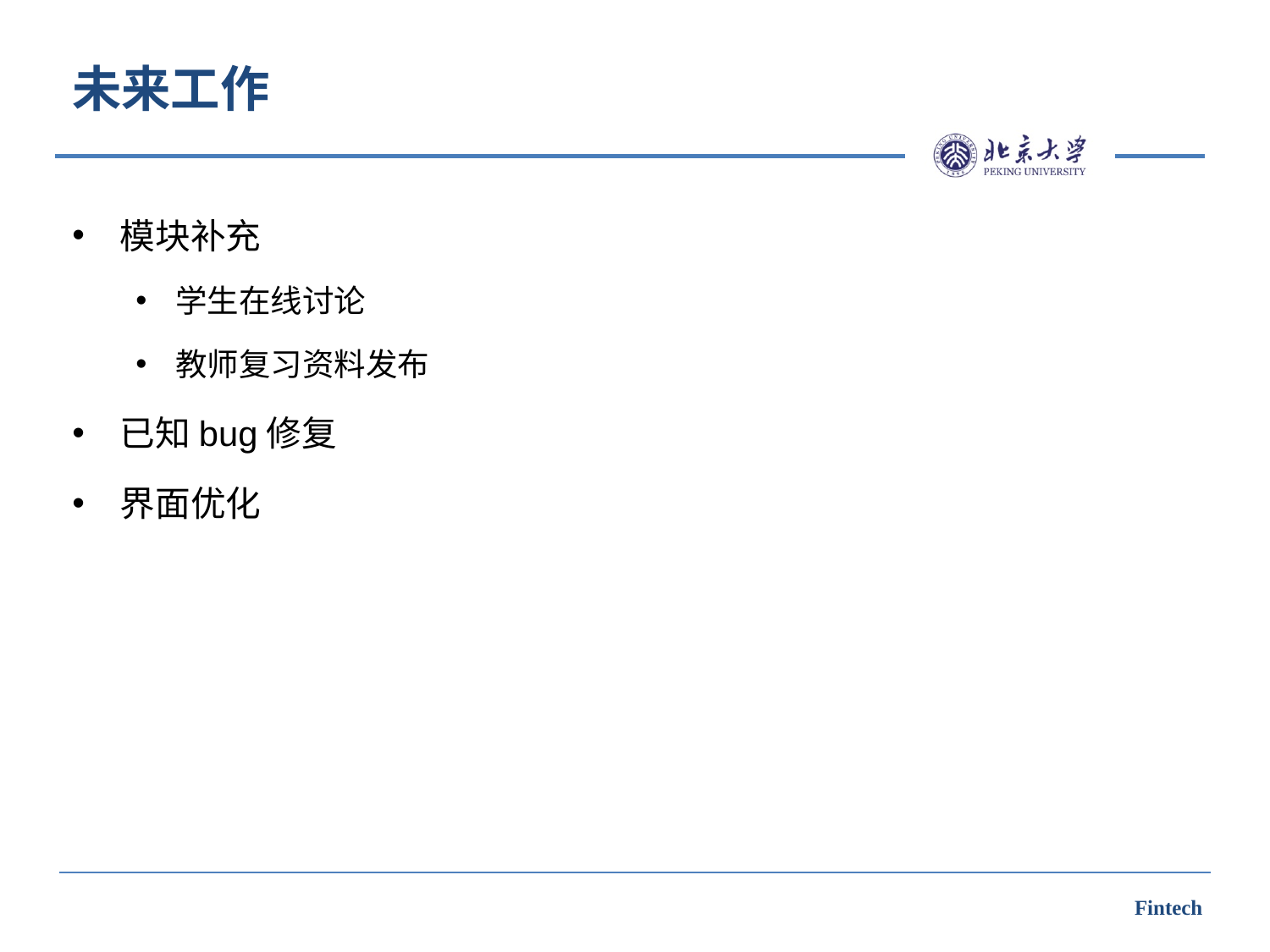

# 未来工作
模块补充
学生在线讨论
教师复习资料发布
已知bug修复
界面优化